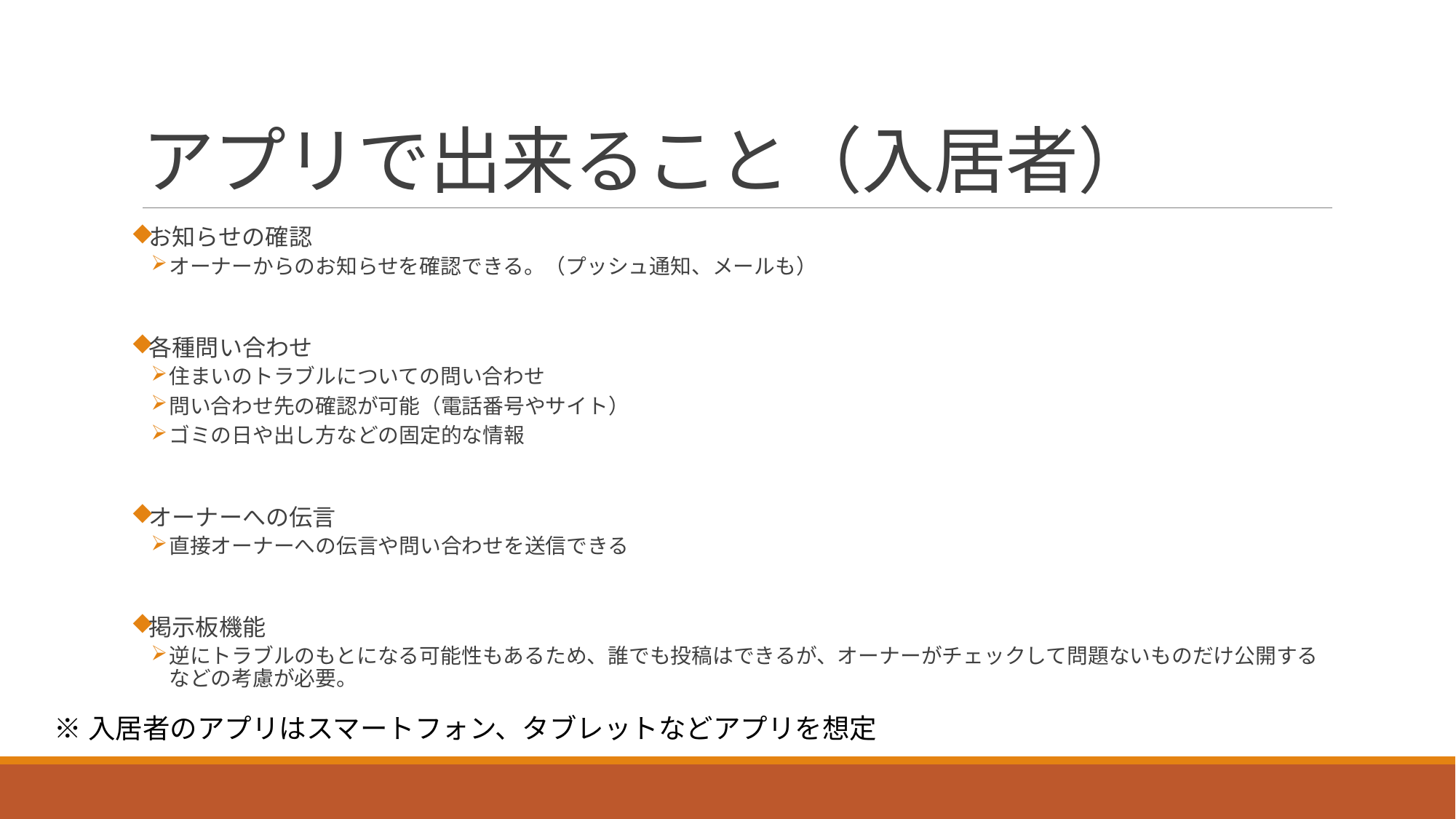

# アプリで出来ること（入居者）
お知らせの確認
オーナーからのお知らせを確認できる。（プッシュ通知、メールも）

各種問い合わせ
住まいのトラブルについての問い合わせ
問い合わせ先の確認が可能（電話番号やサイト）
ゴミの日や出し方などの固定的な情報

オーナーへの伝言
直接オーナーへの伝言や問い合わせを送信できる

掲示板機能
逆にトラブルのもとになる可能性もあるため、誰でも投稿はできるが、オーナーがチェックして問題ないものだけ公開するなどの考慮が必要。
※入居者のアプリはスマートフォン、タブレットなどアプリを想定